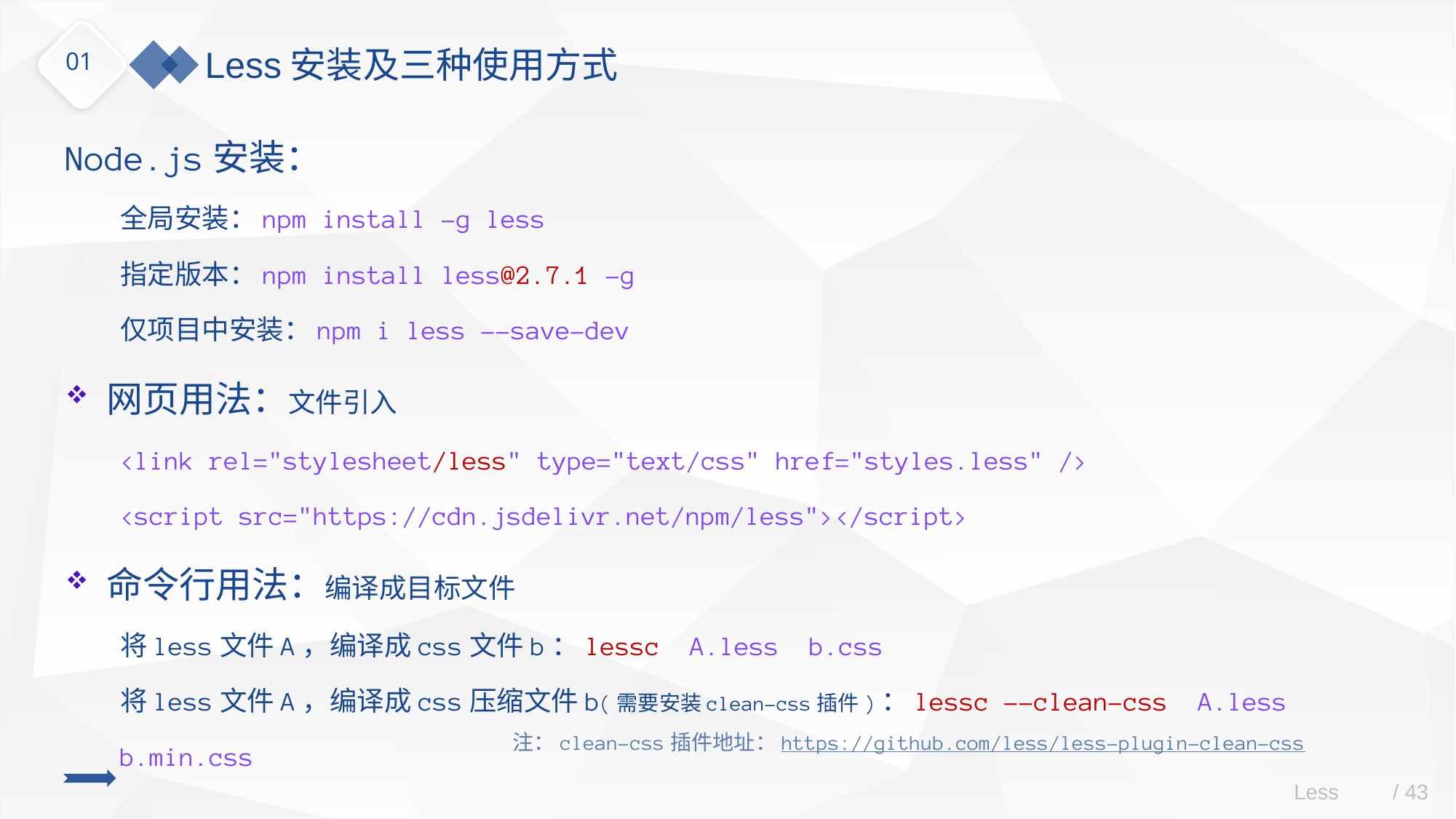

Less安装及三种使用方式
01

Node.js安装：
全局安装：npm install -g less
指定版本：npm install less@2.7.1 -g
仅项目中安装：npm i less --save-dev
网页用法：文件引入
<link rel="stylesheet/less" type="text/css" href="styles.less" />
<script src="https://cdn.jsdelivr.net/npm/less"></script>
命令行用法：编译成目标文件
将less文件A，编译成css文件b：lessc  A.less  b.css
将less文件A，编译成css压缩文件b(需要安装clean-css插件)：lessc --clean-css  A.less  b.min.css

注：clean-css插件地址：https://github.com/less/less-plugin-clean-css
5